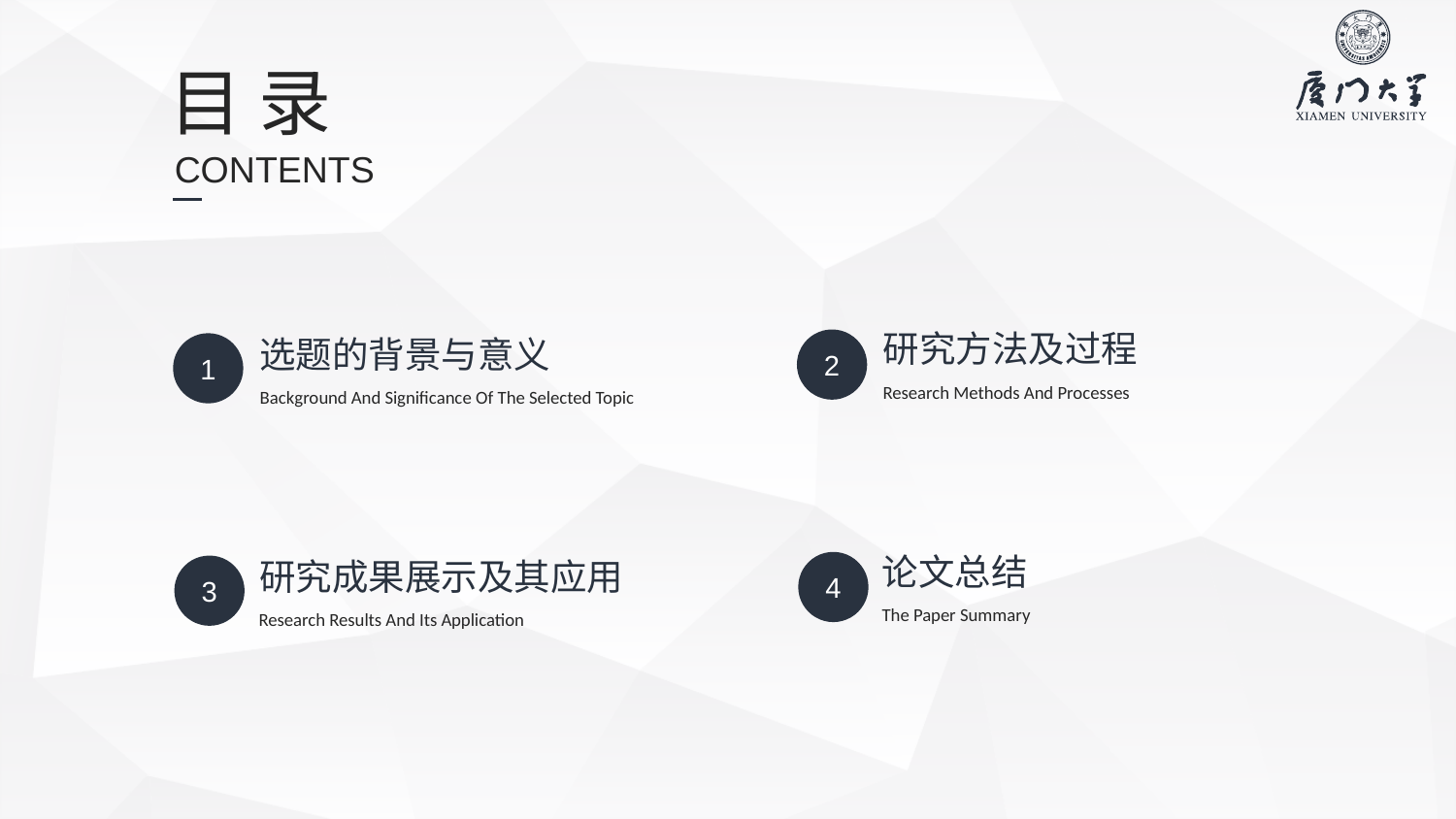

目 录
CONTENTS
研究方法及过程
选题的背景与意义
2
1
Research Methods And Processes
Background And Significance Of The Selected Topic
论文总结
研究成果展示及其应用
4
3
The Paper Summary
Research Results And Its Application